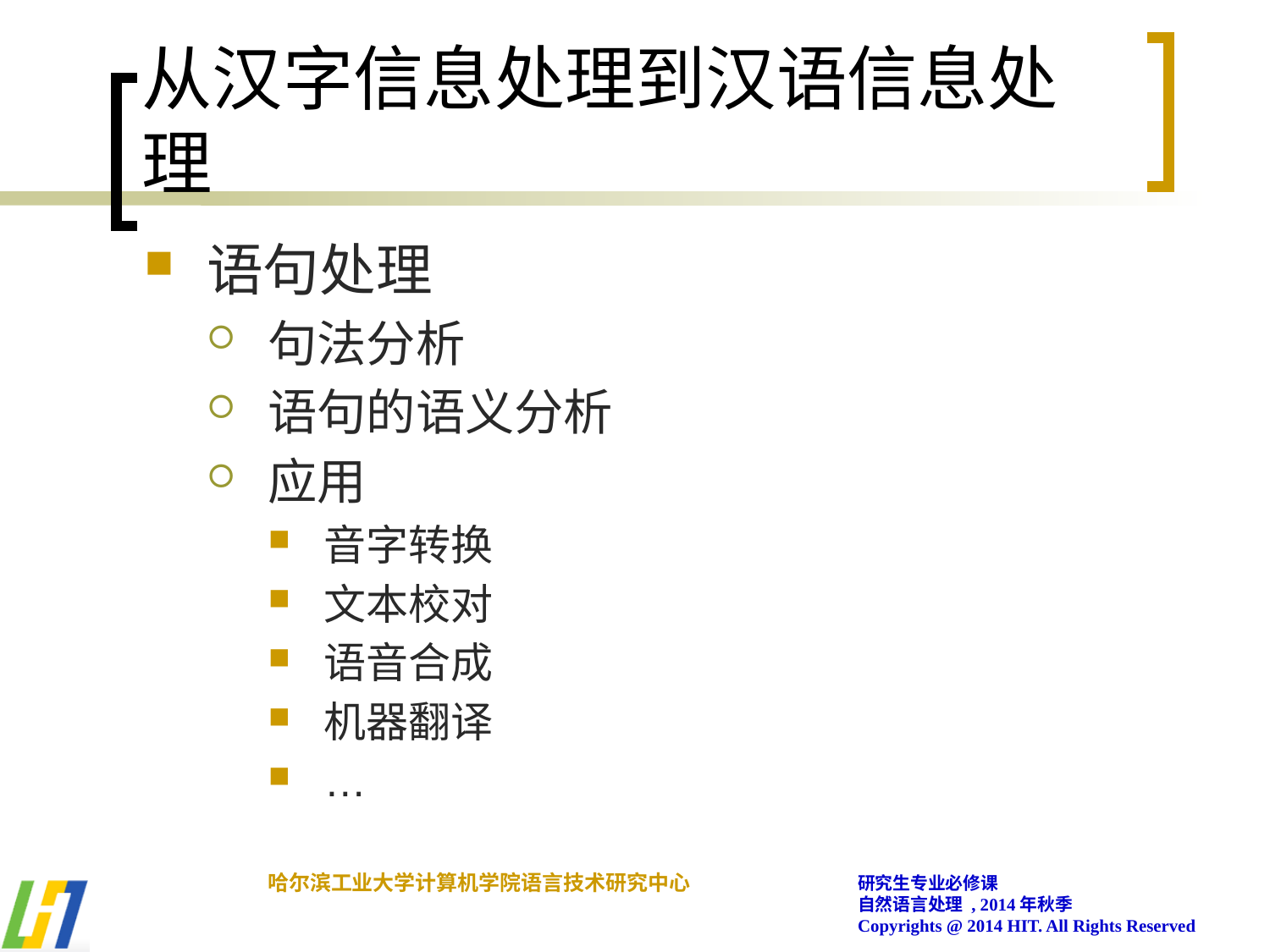

# 从汉字信息处理到汉语信息处理
语句处理
句法分析
语句的语义分析
应用
音字转换
文本校对
语音合成
机器翻译
…
哈尔滨工业大学计算机学院语言技术研究中心
研究生专业必修课
自然语言处理 , 2014年秋季
Copyrights @ 2014 HIT. All Rights Reserved